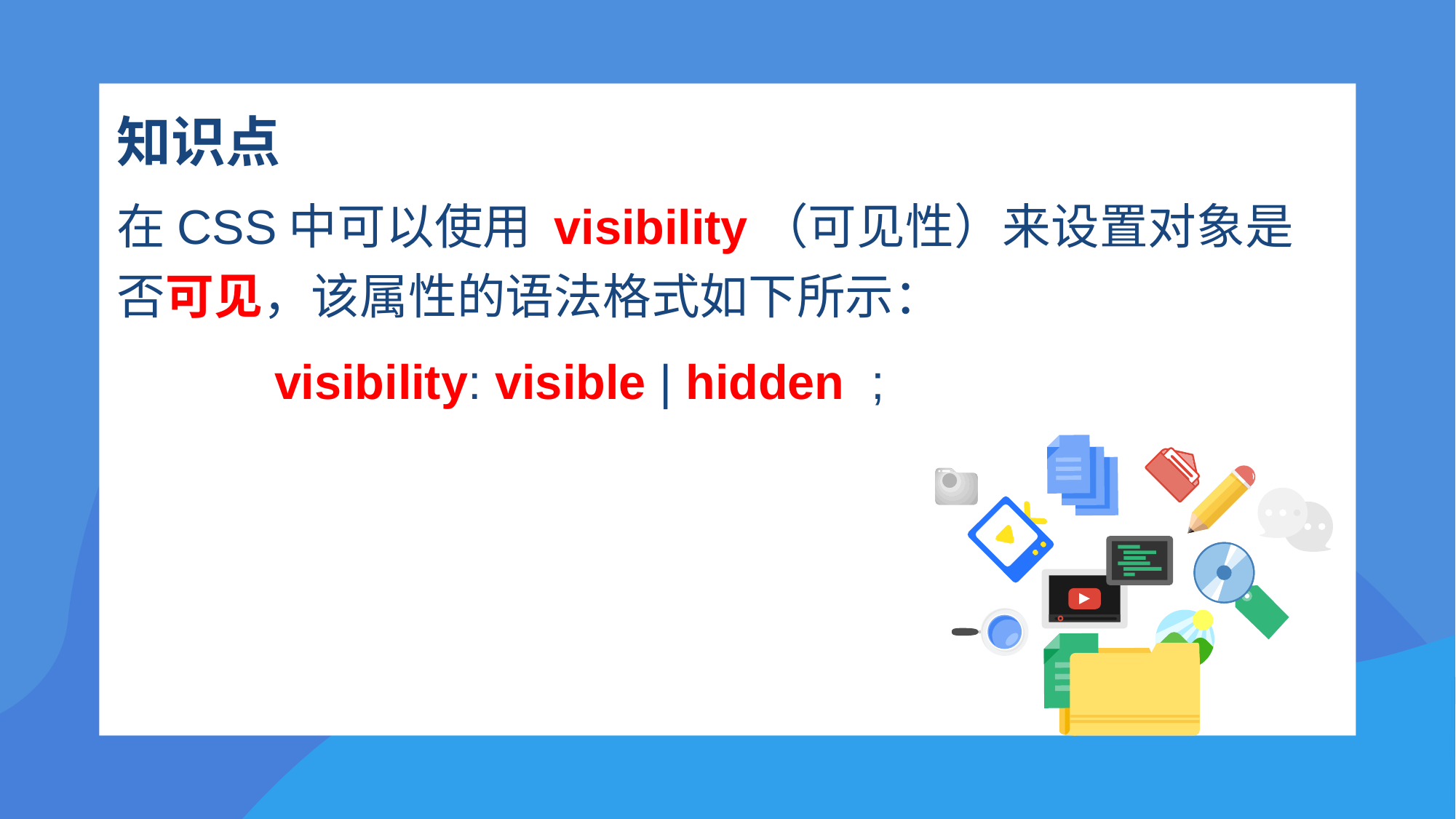

# 知识点
在CSS中可以使用 visibility（可见性）来设置对象是否可见，该属性的语法格式如下所示：
　　　visibility: visible | hidden  ;